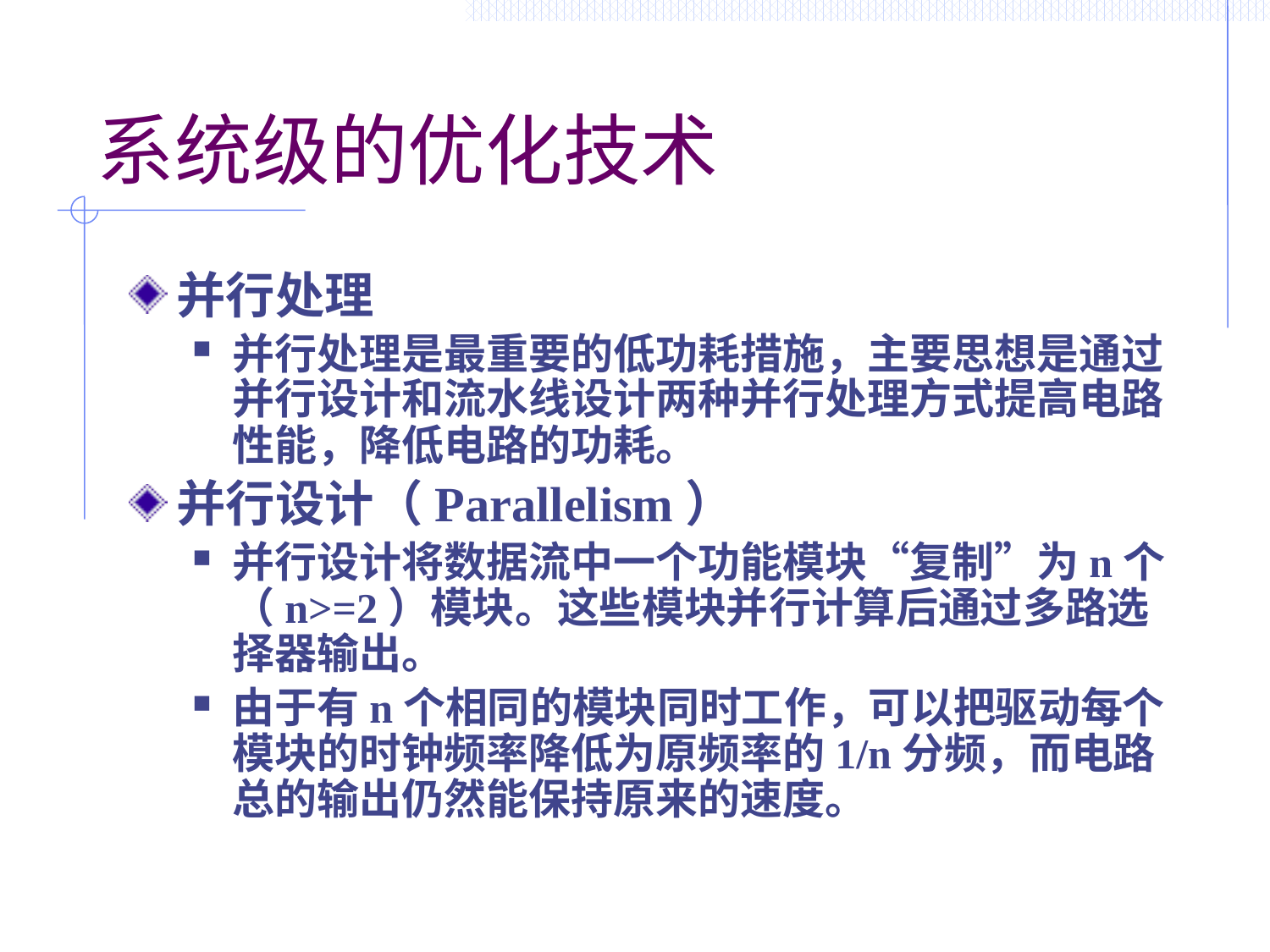

# 系统级的优化技术
并行处理
并行处理是最重要的低功耗措施，主要思想是通过并行设计和流水线设计两种并行处理方式提高电路性能，降低电路的功耗。
并行设计（Parallelism）
并行设计将数据流中一个功能模块“复制”为n个（n>=2）模块。这些模块并行计算后通过多路选择器输出。
由于有n个相同的模块同时工作，可以把驱动每个模块的时钟频率降低为原频率的1/n分频，而电路总的输出仍然能保持原来的速度。